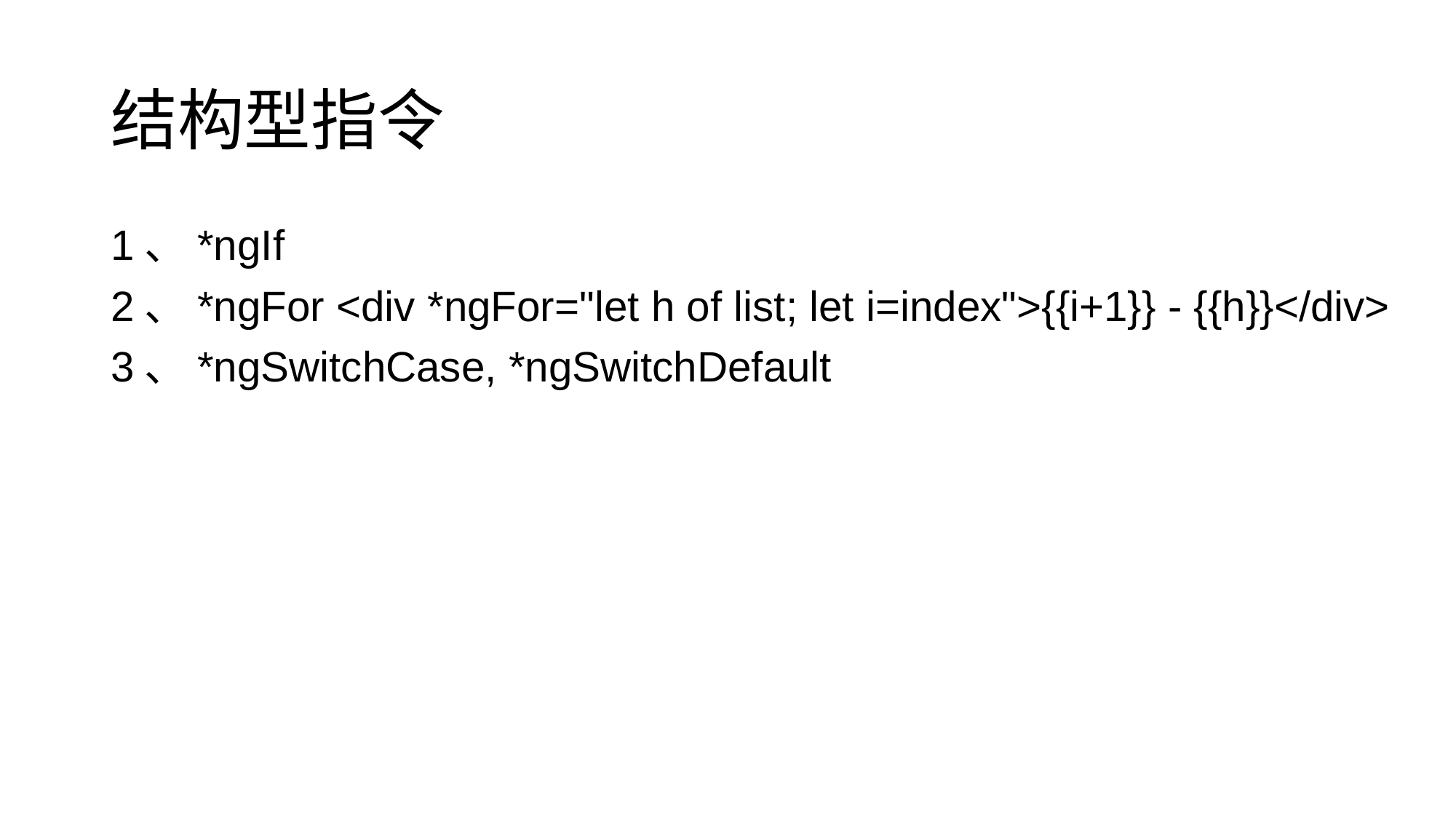

# 结构型指令
1、*ngIf
2、*ngFor <div *ngFor="let h of list; let i=index">{{i+1}} - {{h}}</div>
3、*ngSwitchCase, *ngSwitchDefault